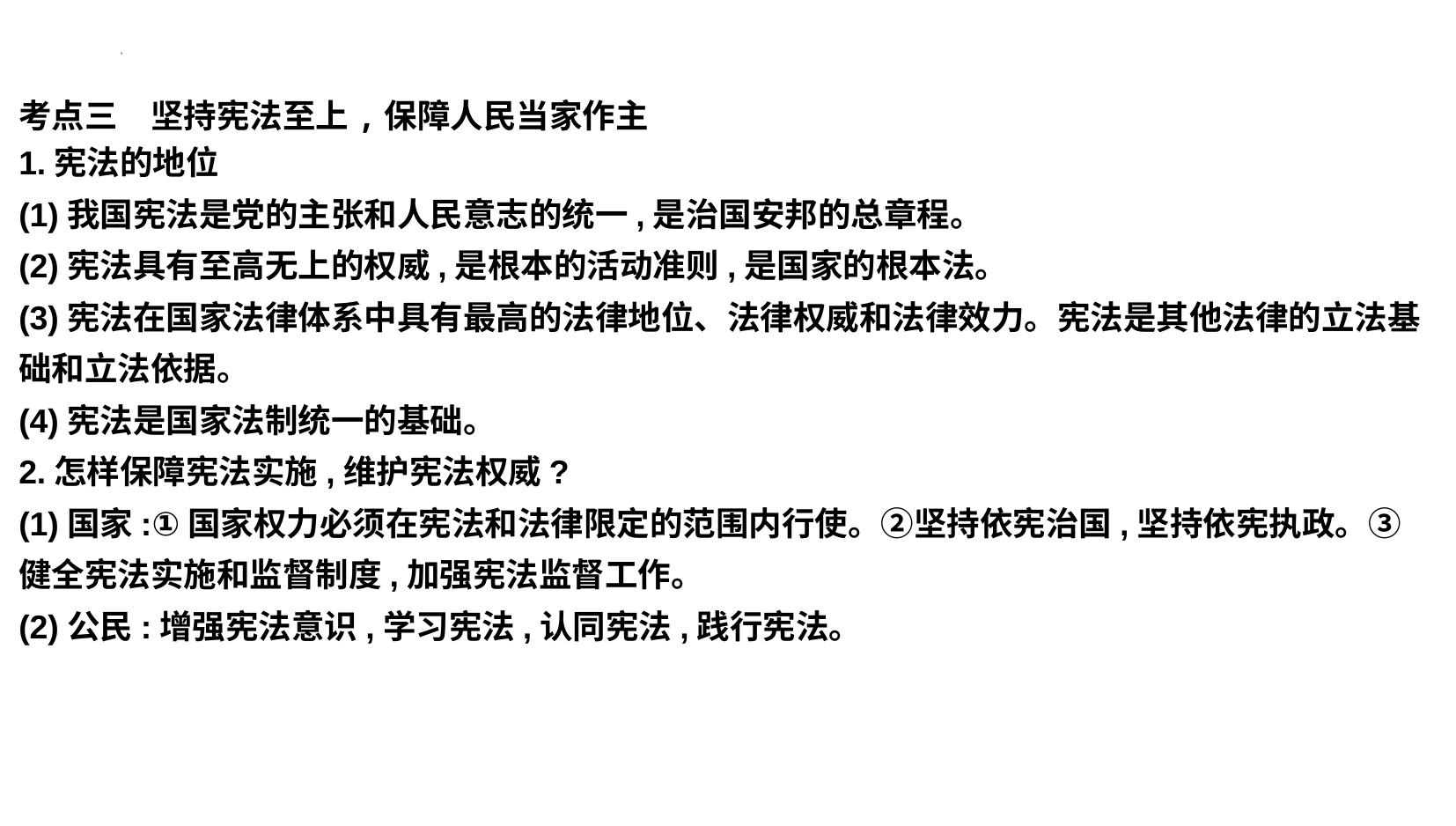

考点三　坚持宪法至上,保障人民当家作主
1.宪法的地位
(1)我国宪法是党的主张和人民意志的统一,是治国安邦的总章程。
(2)宪法具有至高无上的权威,是根本的活动准则,是国家的根本法。
(3)宪法在国家法律体系中具有最高的法律地位、法律权威和法律效力。宪法是其他法律的立法基础和立法依据。
(4)宪法是国家法制统一的基础。
2.怎样保障宪法实施,维护宪法权威?
(1)国家:①国家权力必须在宪法和法律限定的范围内行使。②坚持依宪治国,坚持依宪执政。③健全宪法实施和监督制度,加强宪法监督工作。
(2)公民:增强宪法意识,学习宪法,认同宪法,践行宪法。